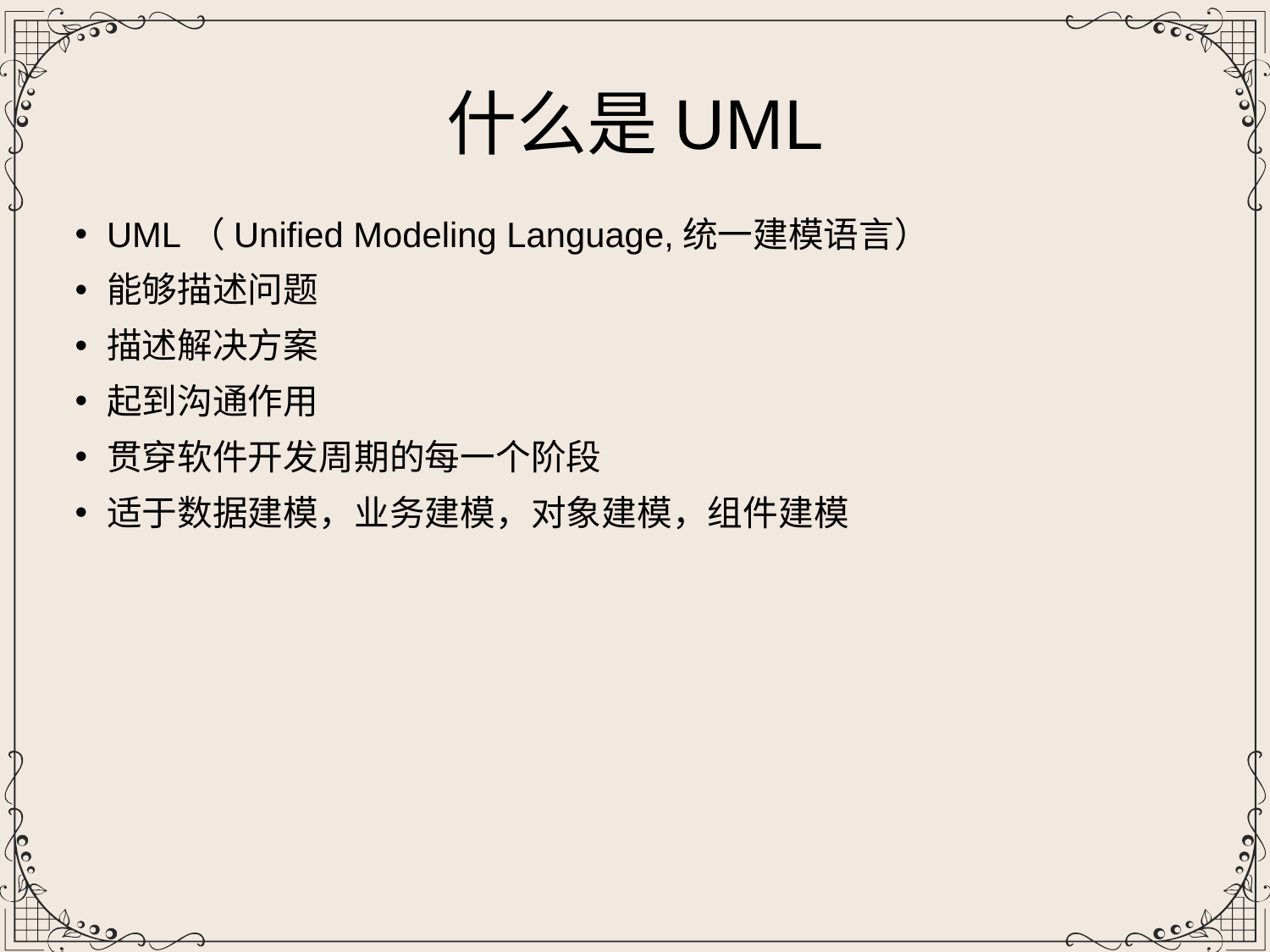

什么是UML
UML（Unified Modeling Language,统一建模语言）
能够描述问题
描述解决方案
起到沟通作用
贯穿软件开发周期的每一个阶段
适于数据建模，业务建模，对象建模，组件建模